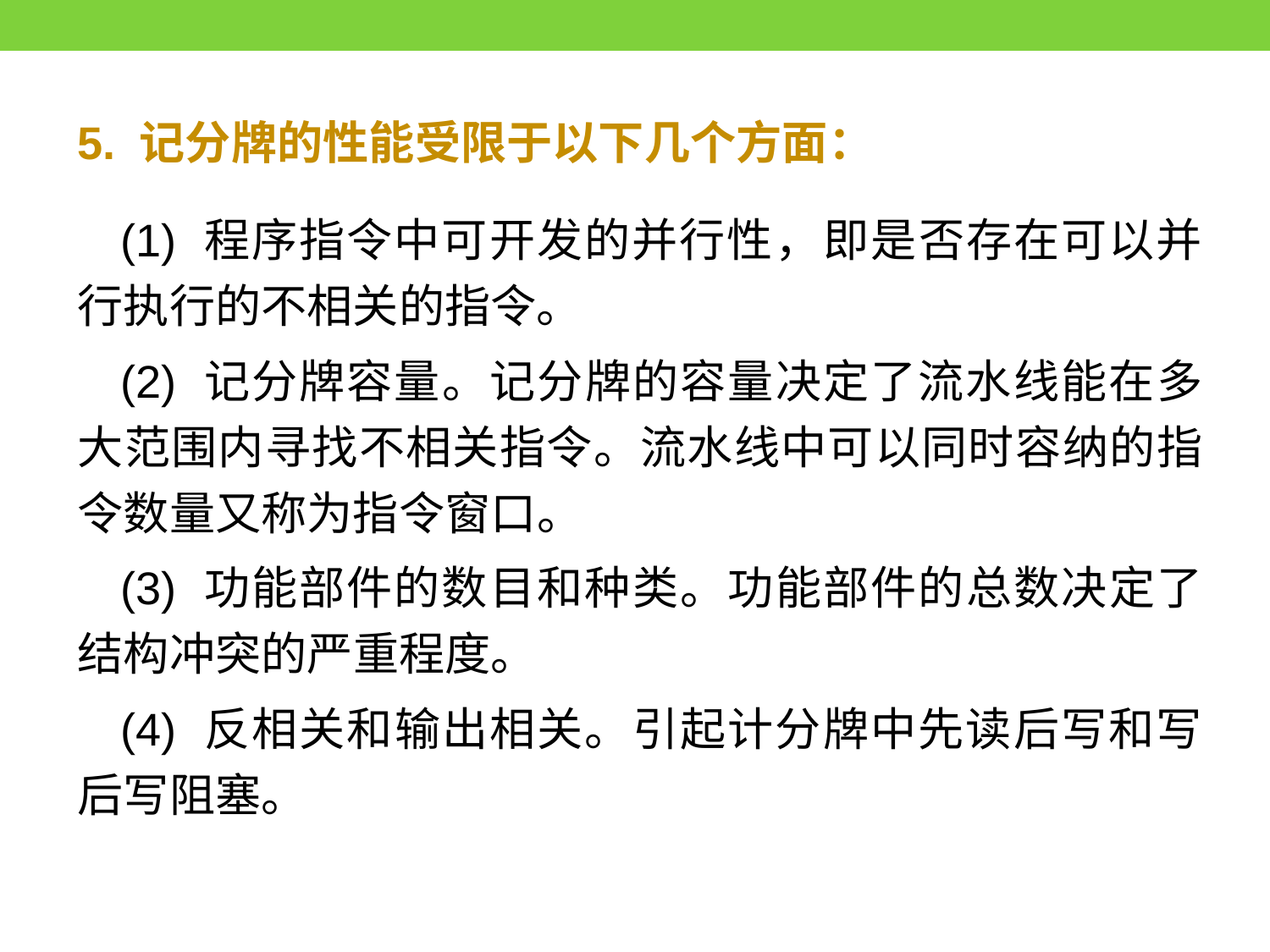

55
5. 记分牌的性能受限于以下几个方面：
   (1) 程序指令中可开发的并行性，即是否存在可以并行执行的不相关的指令。
   (2) 记分牌容量。记分牌的容量决定了流水线能在多大范围内寻找不相关指令。流水线中可以同时容纳的指令数量又称为指令窗口。
   (3) 功能部件的数目和种类。功能部件的总数决定了结构冲突的严重程度。
   (4) 反相关和输出相关。引起计分牌中先读后写和写后写阻塞。